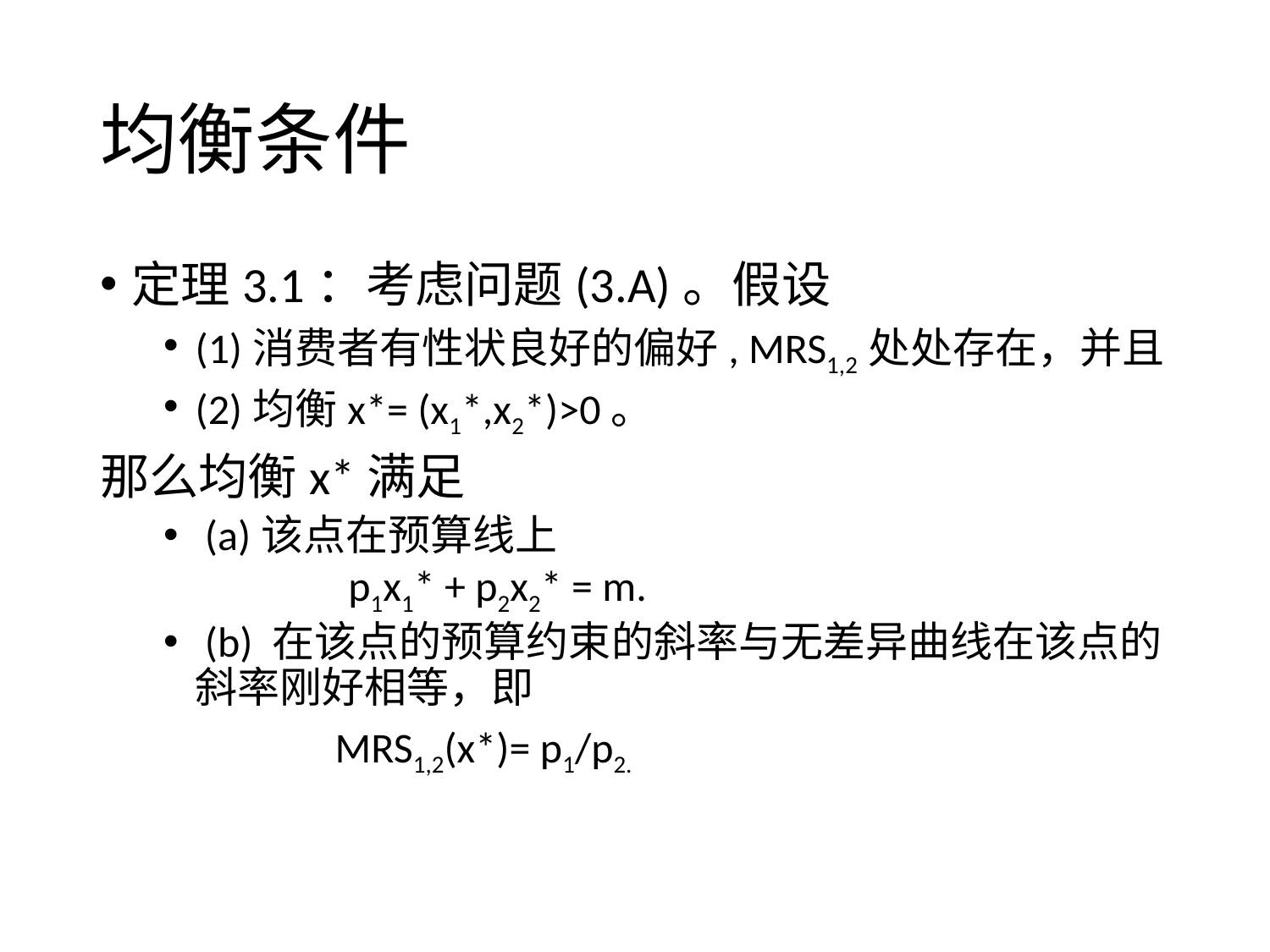

# 均衡条件
定理3.1：考虑问题(3.A)。假设
(1)消费者有性状良好的偏好, MRS1,2处处存在，并且
(2)均衡x*= (x1*,x2*)>0。
那么均衡x*满足
 (a)该点在预算线上
               p1x1* + p2x2* = m.
 (b) 在该点的预算约束的斜率与无差异曲线在该点的斜率刚好相等，即
                  MRS1,2(x*)= p1/p2.